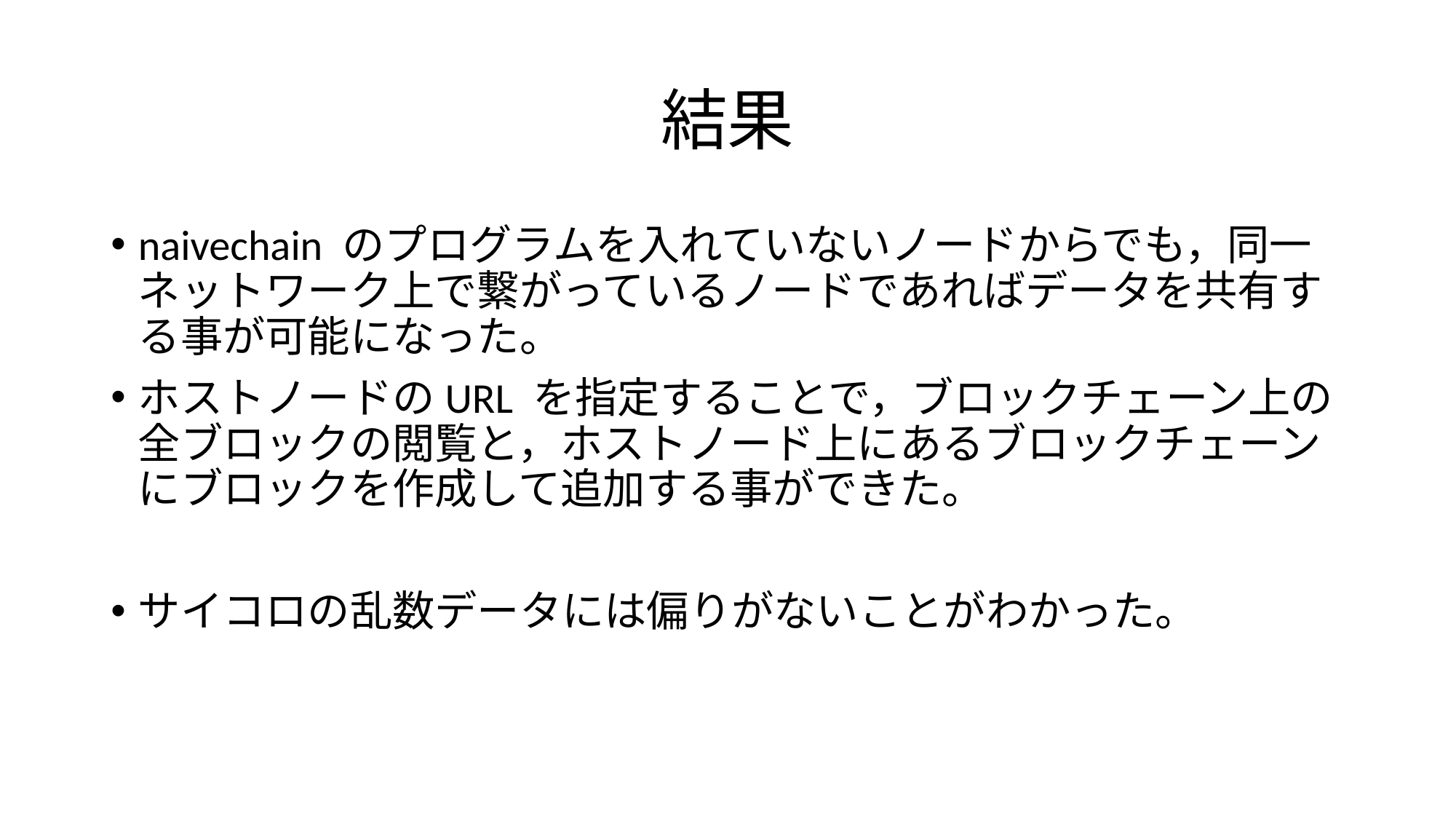

# 結果
naivechain のプログラムを入れていないノードからでも，同一ネットワーク上で繋がっているノードであればデータを共有する事が可能になった。
ホストノードのURL を指定することで，ブロックチェーン上の全ブロックの閲覧と，ホストノード上にあるブロックチェーンにブロックを作成して追加する事ができた。

サイコロの乱数データには偏りがないことがわかった。